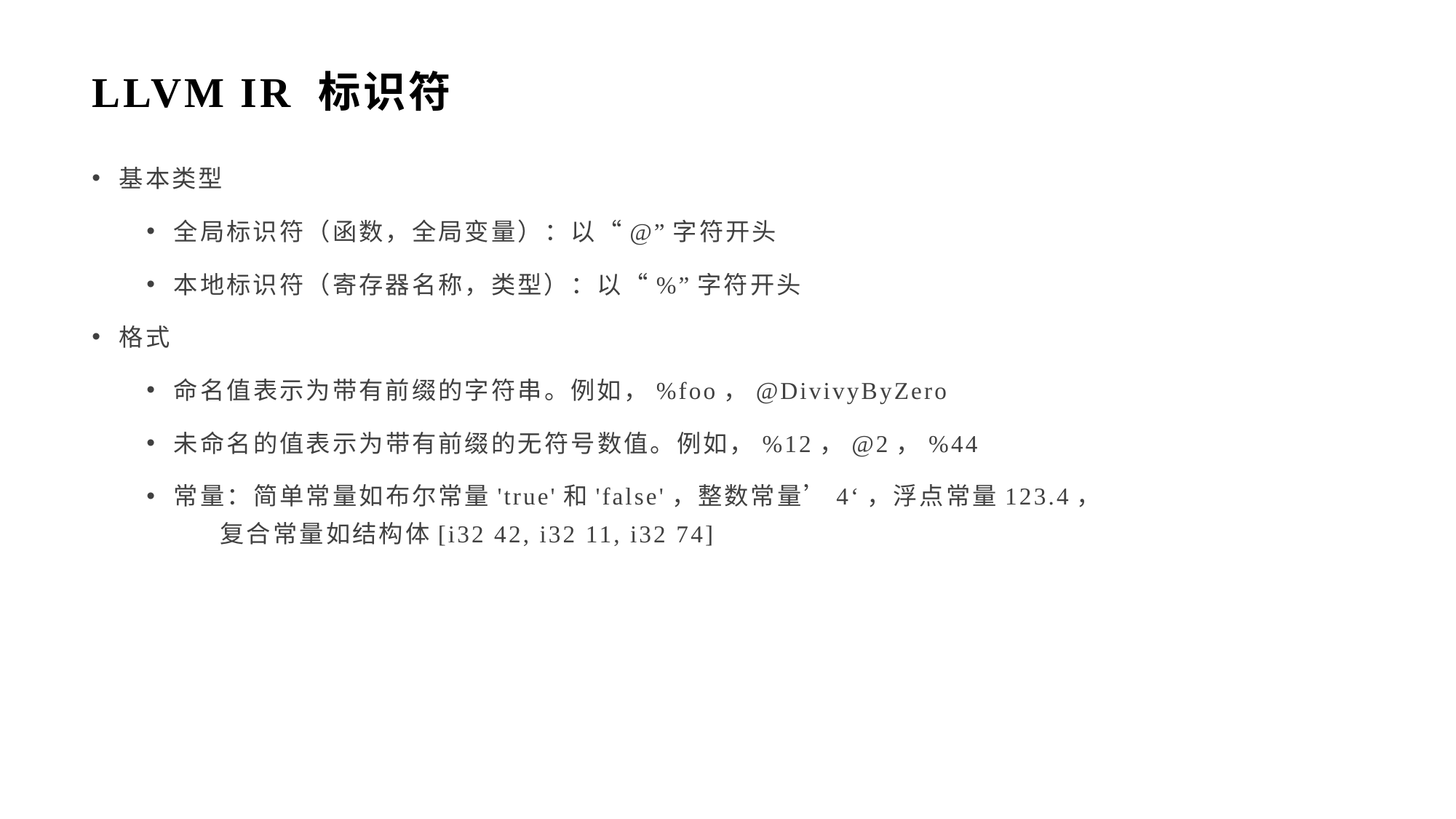

# LLVM IR 标识符
基本类型
全局标识符（函数，全局变量）：以“@”字符开头
本地标识符（寄存器名称，类型）：以“%”字符开头
格式
命名值表示为带有前缀的字符串。例如，%foo，@DivivyByZero
未命名的值表示为带有前缀的无符号数值。例如，%12，@2，%44
常量：简单常量如布尔常量'true'和'false'，整数常量’4‘，浮点常量123.4，                                        复合常量如结构体[i32 42, i32 11, i32 74]